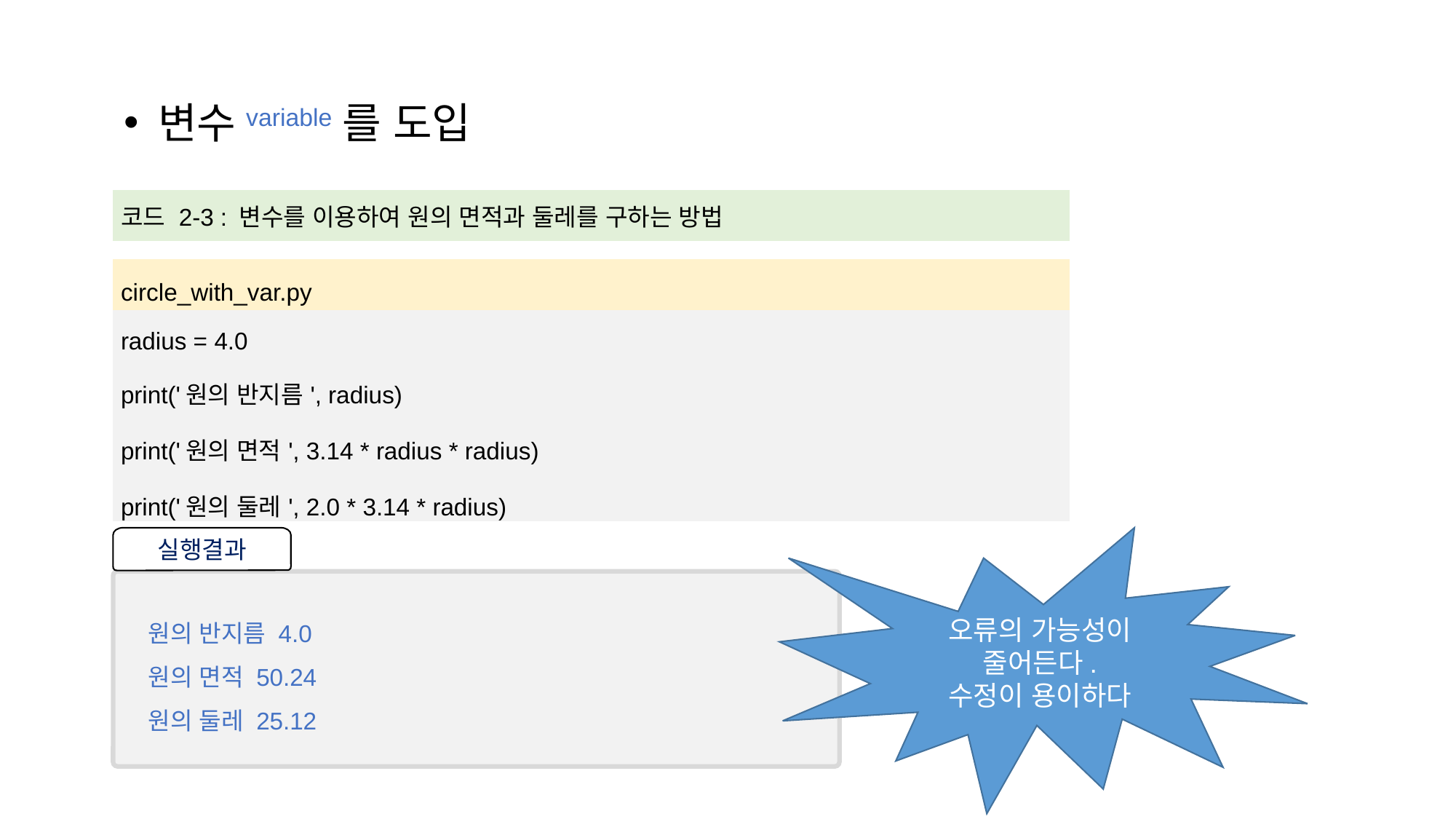

변수variable를 도입
| 코드 2-3 : 변수를 이용하여 원의 면적과 둘레를 구하는 방법 |
| --- |
|  |
| circle\_with\_var.py |
| radius = 4.0 print('원의 반지름', radius) print('원의 면적', 3.14 \* radius \* radius) print('원의 둘레', 2.0 \* 3.14 \* radius) |

실행결과

원의 반지름 4.0
원의 면적 50.24
원의 둘레 25.12
오류의 가능성이 줄어든다.
수정이 용이하다